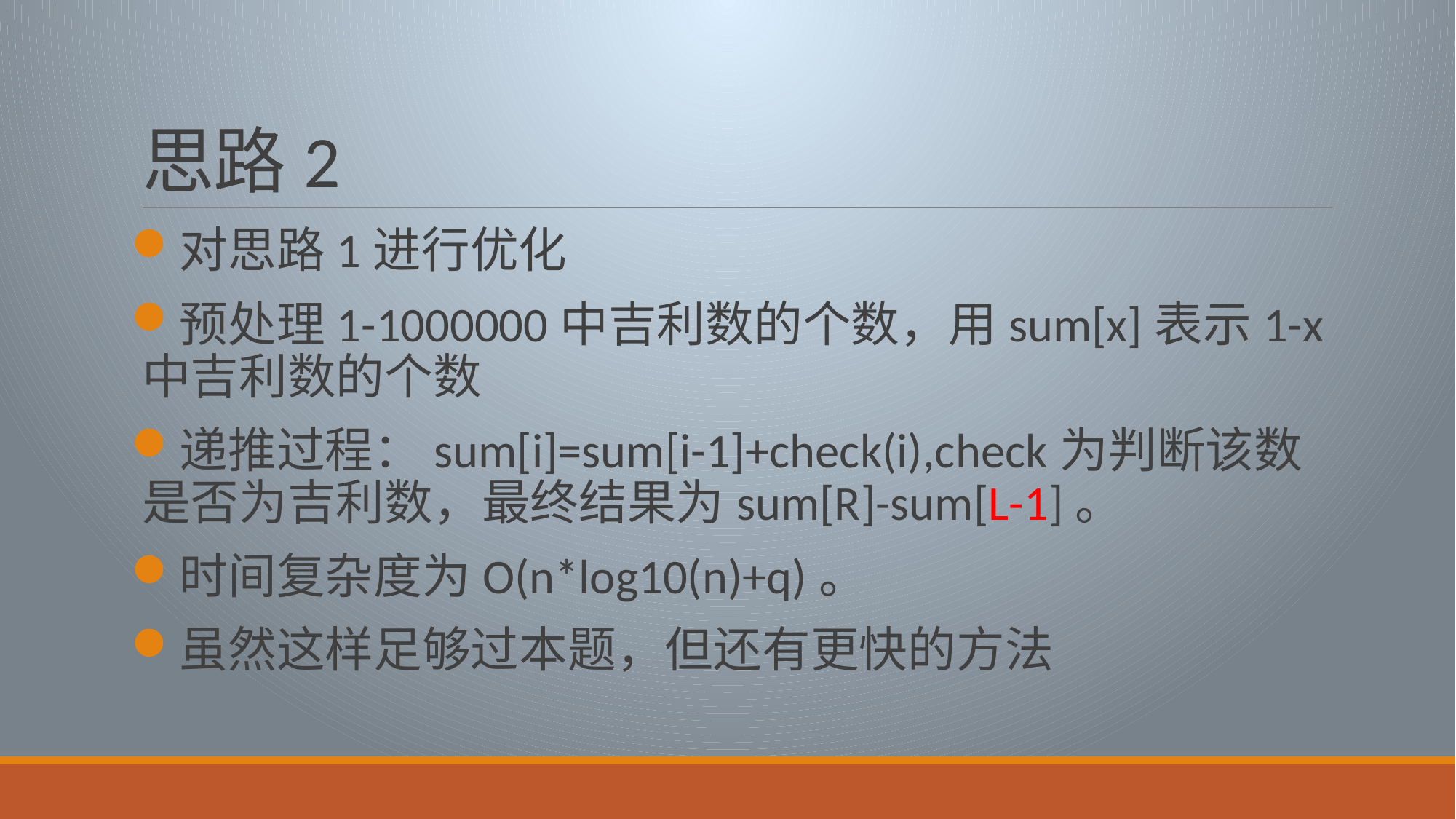

# 思路2
对思路1进行优化
预处理1-1000000中吉利数的个数，用sum[x]表示1-x中吉利数的个数
递推过程：sum[i]=sum[i-1]+check(i),check为判断该数是否为吉利数，最终结果为sum[R]-sum[L-1]。
时间复杂度为O(n*log10(n)+q)。
虽然这样足够过本题，但还有更快的方法